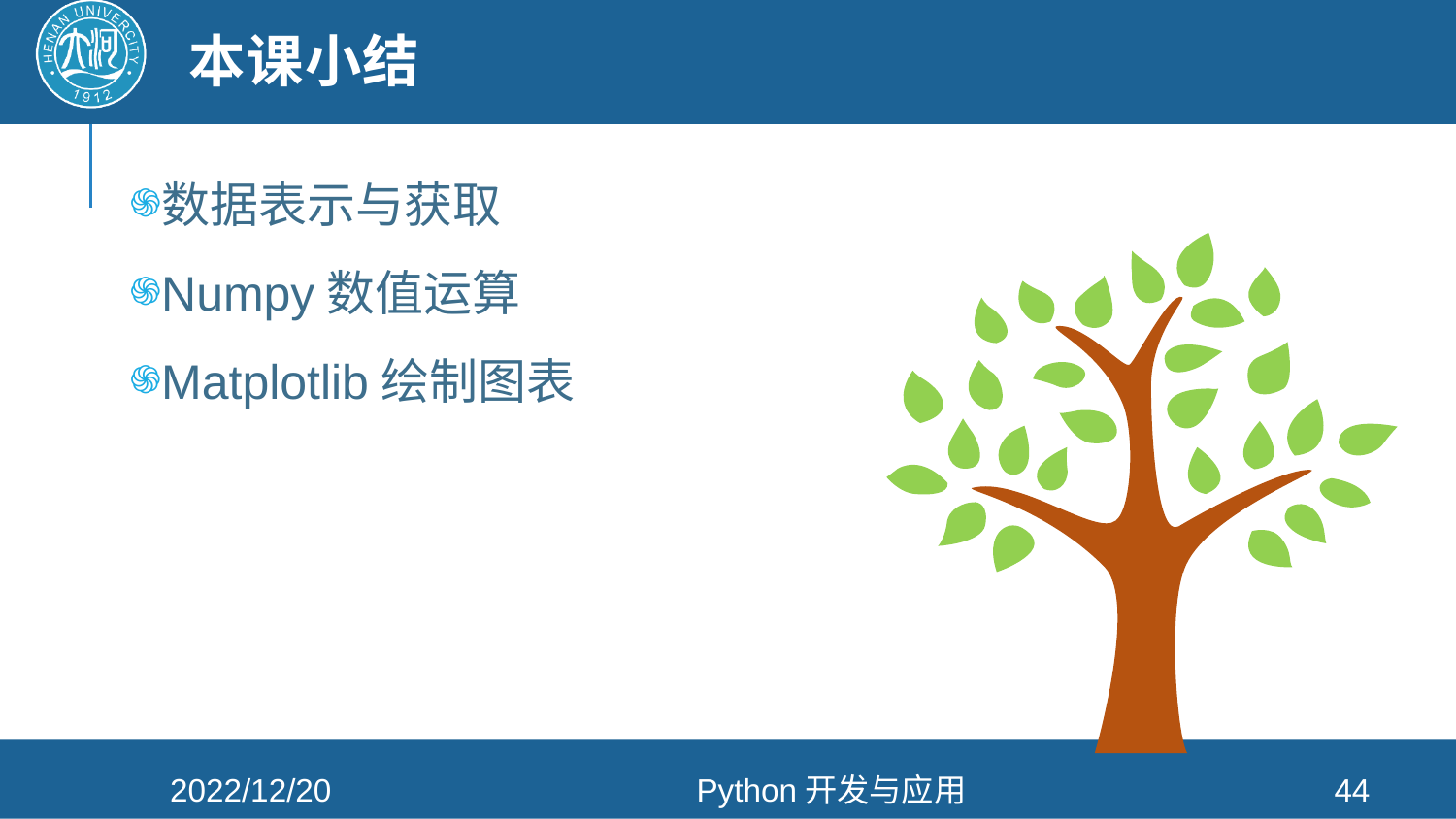

# 本课小结
数据表示与获取
Numpy数值运算
Matplotlib绘制图表

2022/12/20
Python开发与应用
44